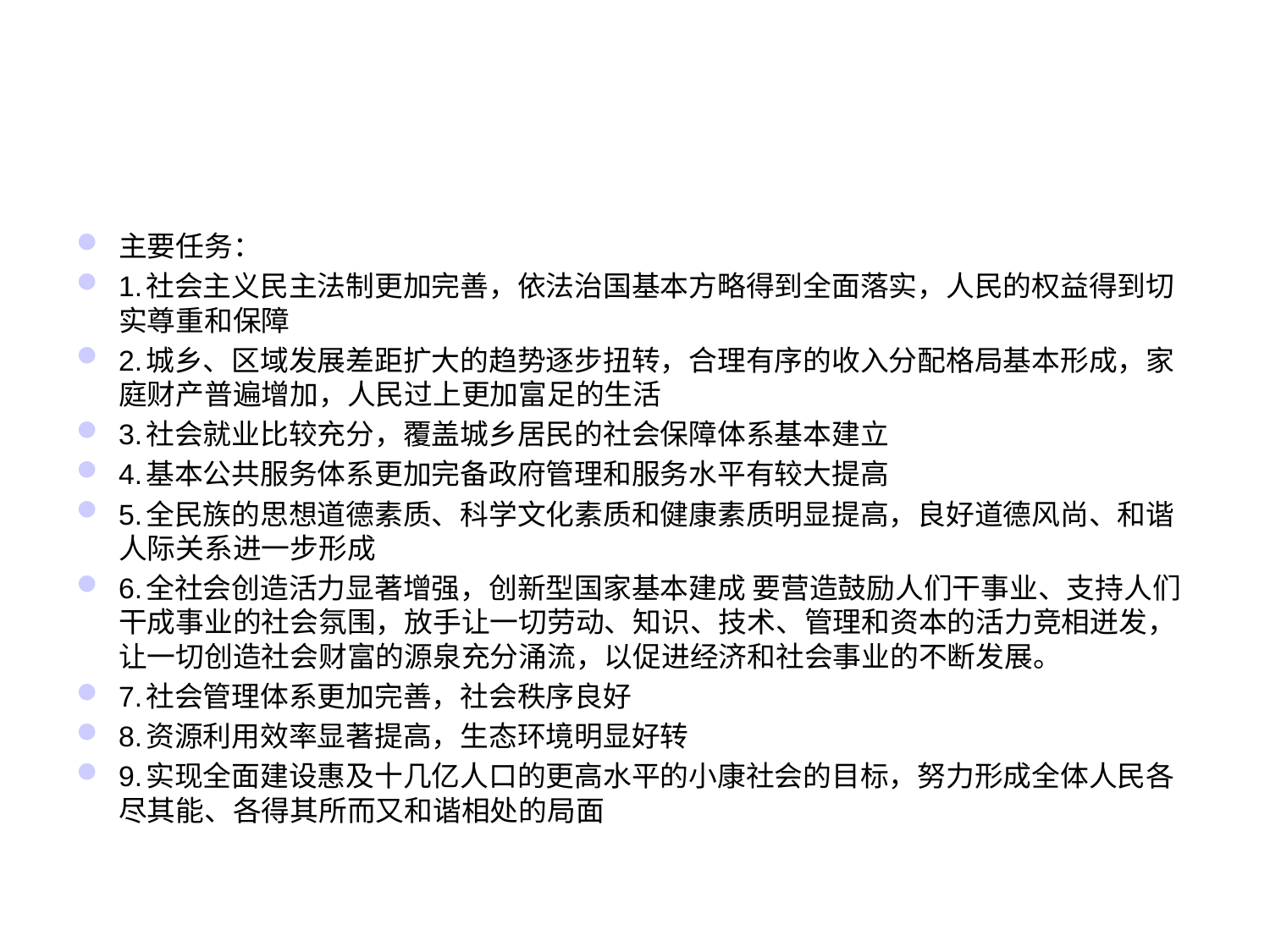

#
主要任务：
1.社会主义民主法制更加完善，依法治国基本方略得到全面落实，人民的权益得到切实尊重和保障
2.城乡、区域发展差距扩大的趋势逐步扭转，合理有序的收入分配格局基本形成，家庭财产普遍增加，人民过上更加富足的生活
3.社会就业比较充分，覆盖城乡居民的社会保障体系基本建立
4.基本公共服务体系更加完备政府管理和服务水平有较大提高
5.全民族的思想道德素质、科学文化素质和健康素质明显提高，良好道德风尚、和谐人际关系进一步形成
6.全社会创造活力显著增强，创新型国家基本建成 要营造鼓励人们干事业、支持人们干成事业的社会氛围，放手让一切劳动、知识、技术、管理和资本的活力竞相迸发，让一切创造社会财富的源泉充分涌流，以促进经济和社会事业的不断发展。
7.社会管理体系更加完善，社会秩序良好
8.资源利用效率显著提高，生态环境明显好转
9.实现全面建设惠及十几亿人口的更高水平的小康社会的目标，努力形成全体人民各尽其能、各得其所而又和谐相处的局面